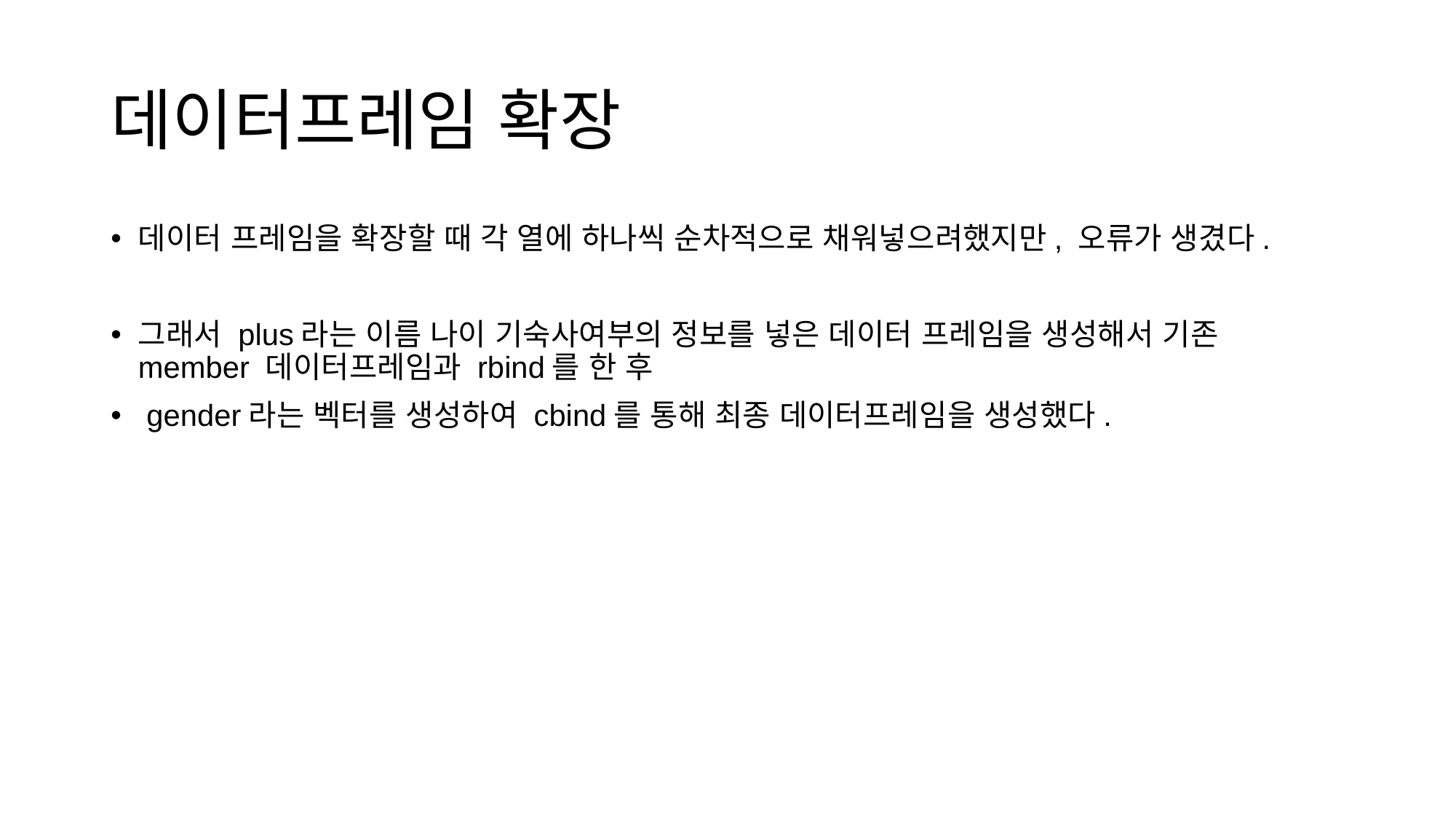

# 데이터프레임 확장
데이터 프레임을 확장할 때 각 열에 하나씩 순차적으로 채워넣으려했지만, 오류가 생겼다.

그래서 plus라는 이름 나이 기숙사여부의 정보를 넣은 데이터 프레임을 생성해서 기존 member 데이터프레임과 rbind를 한 후
 gender라는 벡터를 생성하여 cbind를 통해 최종 데이터프레임을 생성했다.